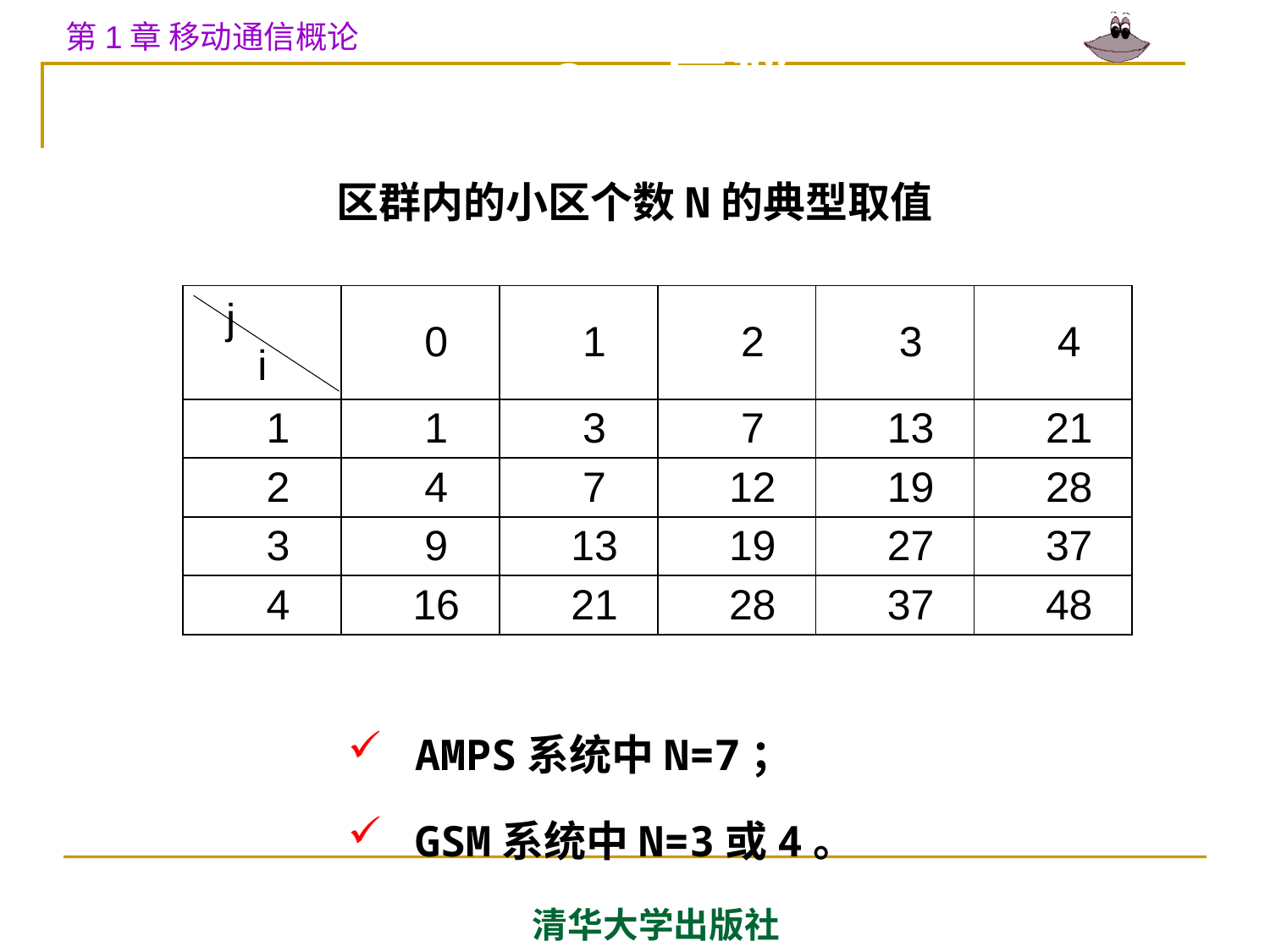

# 3、区群
区群内的小区个数N的典型取值
| j i | 0 | 1 | 2 | 3 | 4 |
| --- | --- | --- | --- | --- | --- |
| 1 | 1 | 3 | 7 | 13 | 21 |
| 2 | 4 | 7 | 12 | 19 | 28 |
| 3 | 9 | 13 | 19 | 27 | 37 |
| 4 | 16 | 21 | 28 | 37 | 48 |

AMPS系统中N=7；
GSM系统中N=3或4。